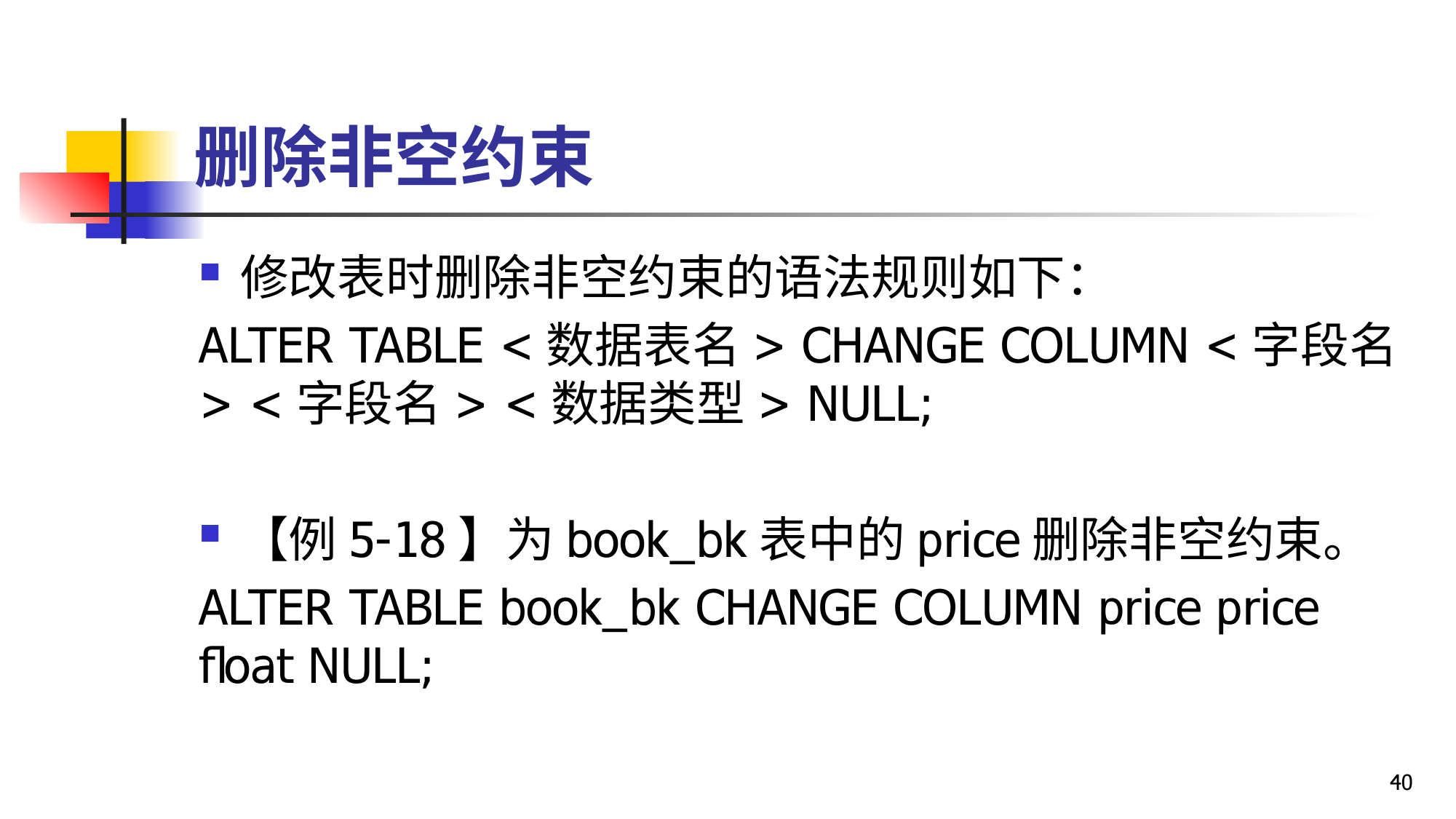

# 删除非空约束
修改表时删除非空约束的语法规则如下：
ALTER TABLE <数据表名> CHANGE COLUMN <字段名> <字段名> <数据类型> NULL;

【例5-18】为book_bk表中的price删除非空约束。
ALTER TABLE book_bk CHANGE COLUMN price price float NULL;

40